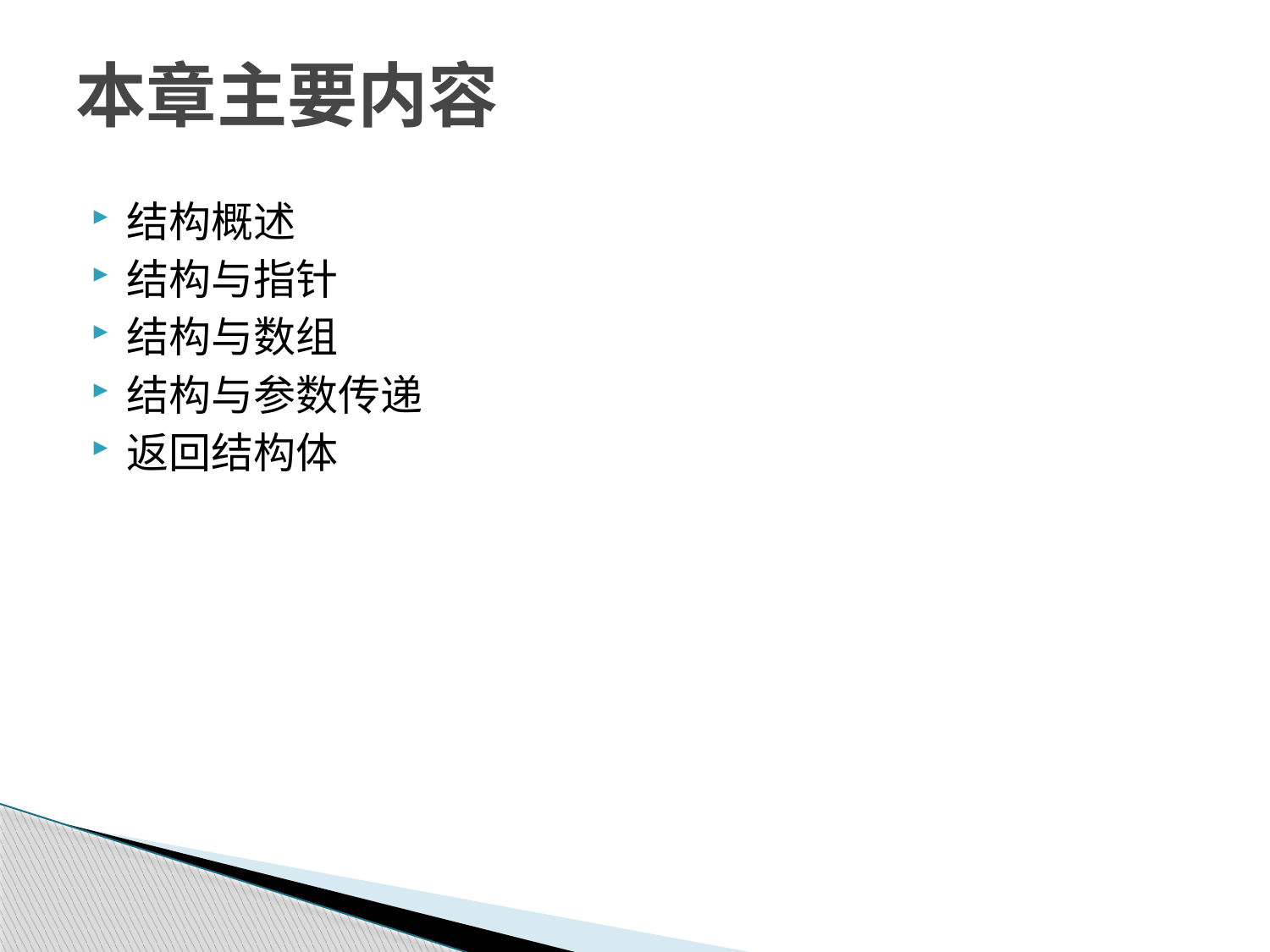

# 本章主要内容
结构概述
结构与指针
结构与数组
结构与参数传递
返回结构体